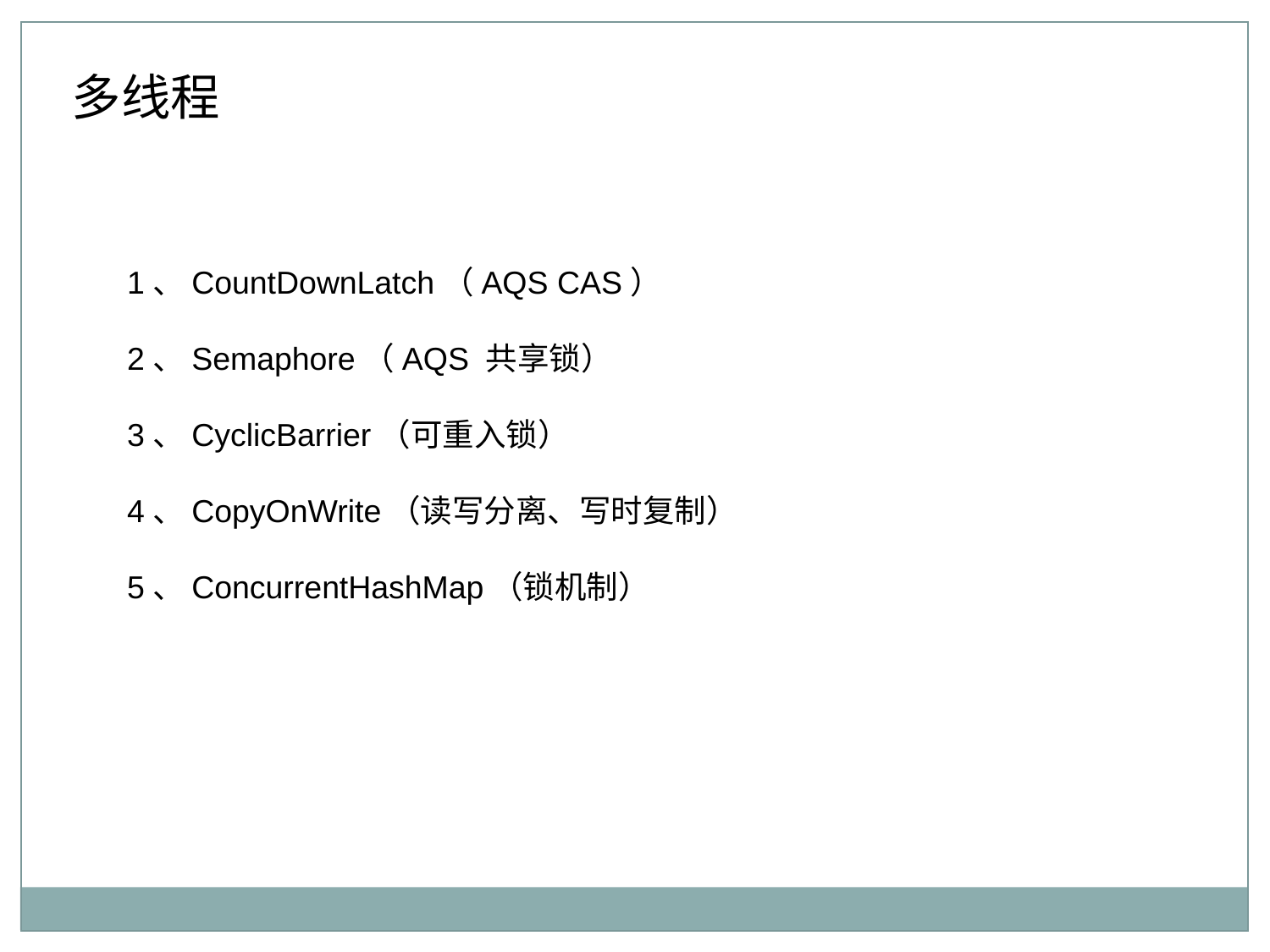

多线程
1、CountDownLatch（AQS CAS）

2、Semaphore（AQS 共享锁）

3、CyclicBarrier（可重入锁）

4、CopyOnWrite（读写分离、写时复制）

5、ConcurrentHashMap（锁机制）